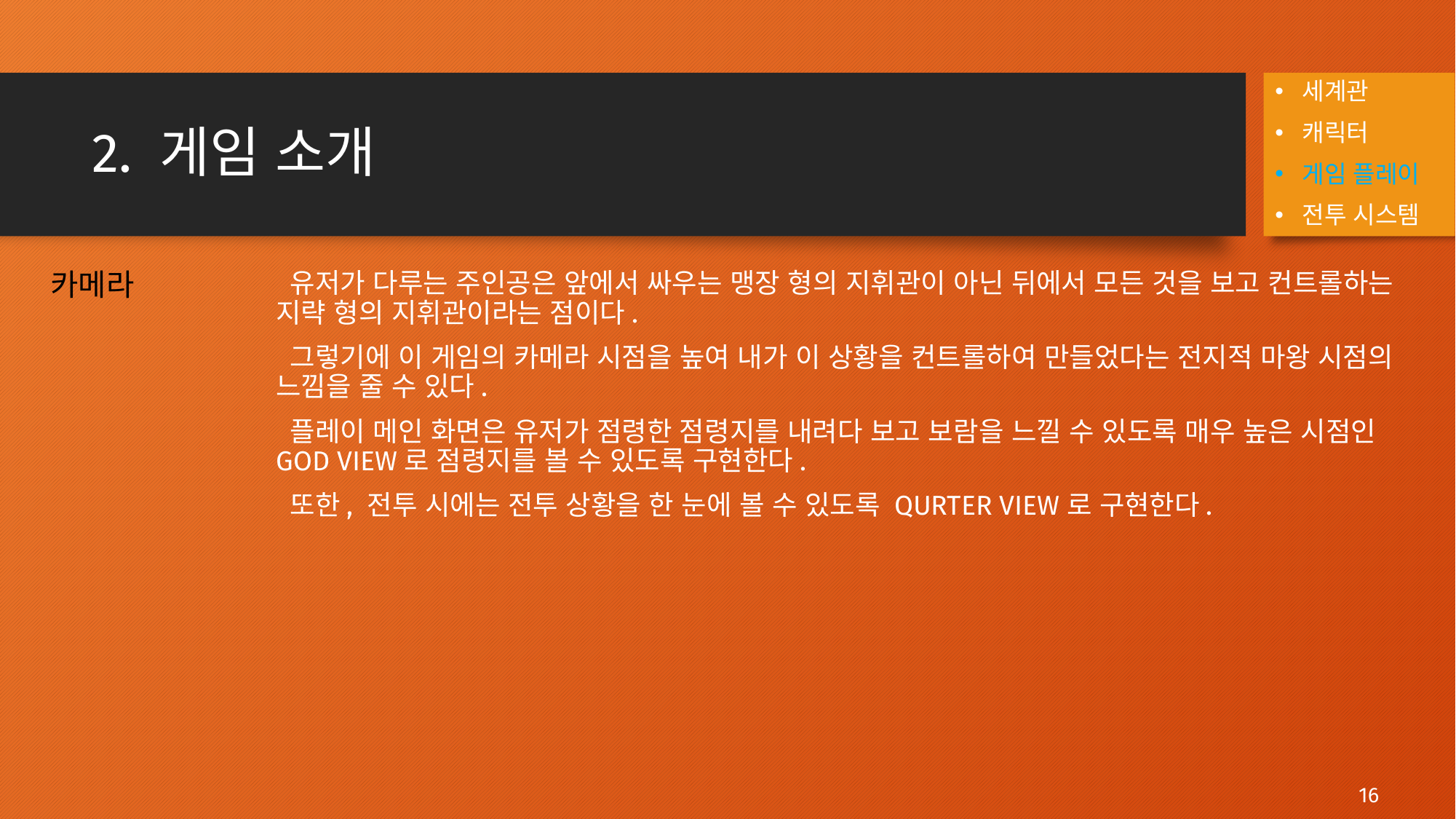

세계관
캐릭터
게임 플레이
전투 시스템
# 2. 게임 소개
 유저가 다루는 주인공은 앞에서 싸우는 맹장 형의 지휘관이 아닌 뒤에서 모든 것을 보고 컨트롤하는 지략 형의 지휘관이라는 점이다.
 그렇기에 이 게임의 카메라 시점을 높여 내가 이 상황을 컨트롤하여 만들었다는 전지적 마왕 시점의 느낌을 줄 수 있다.
 플레이 메인 화면은 유저가 점령한 점령지를 내려다 보고 보람을 느낄 수 있도록 매우 높은 시점인 GOD VIEW로 점령지를 볼 수 있도록 구현한다.
 또한, 전투 시에는 전투 상황을 한 눈에 볼 수 있도록 QURTER VIEW로 구현한다.
카메라
16